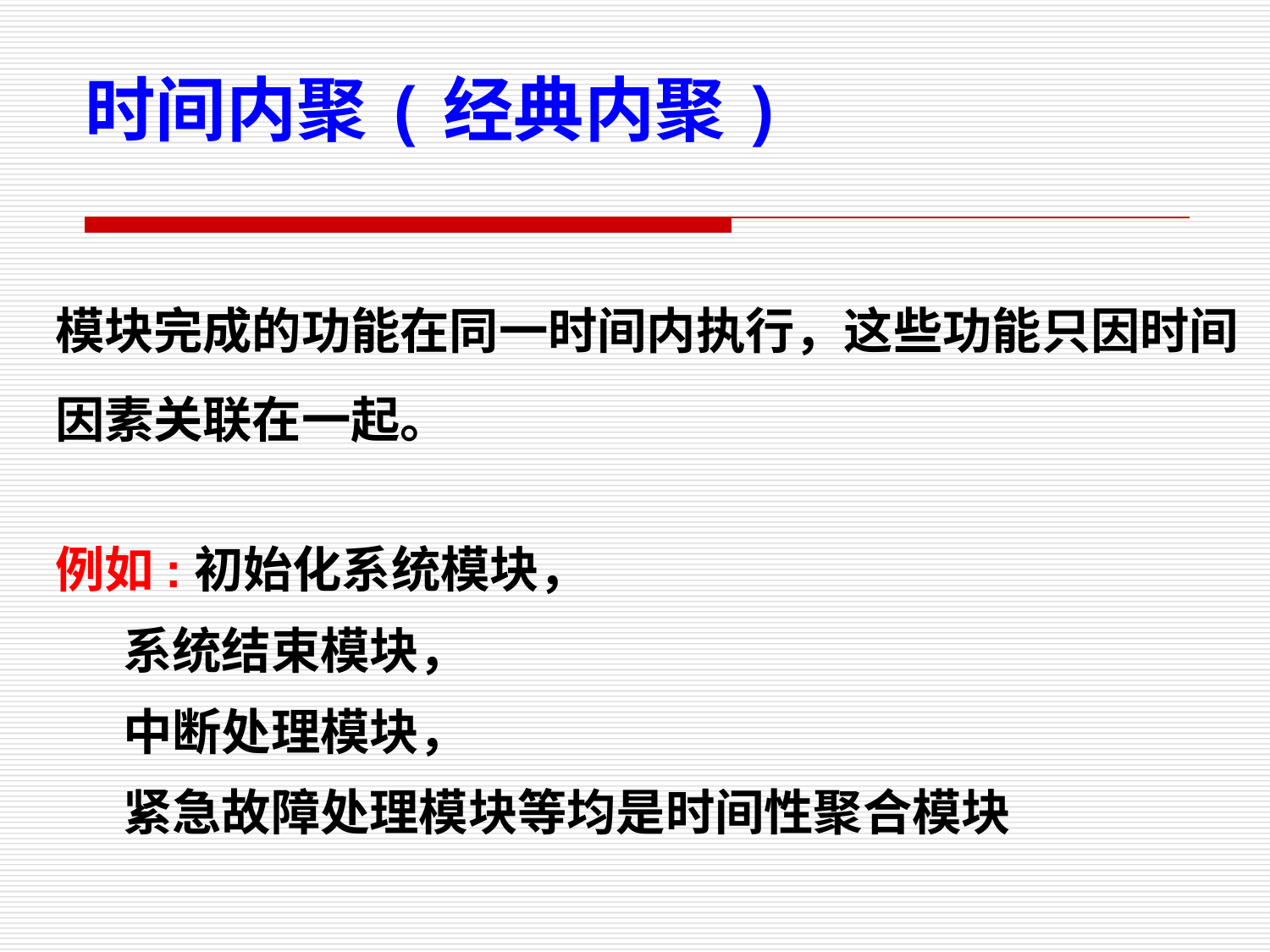

时间内聚(经典内聚)
模块完成的功能在同一时间内执行，这些功能只因时间因素关联在一起。

例如:初始化系统模块，
     系统结束模块，
     中断处理模块，
     紧急故障处理模块等均是时间性聚合模块